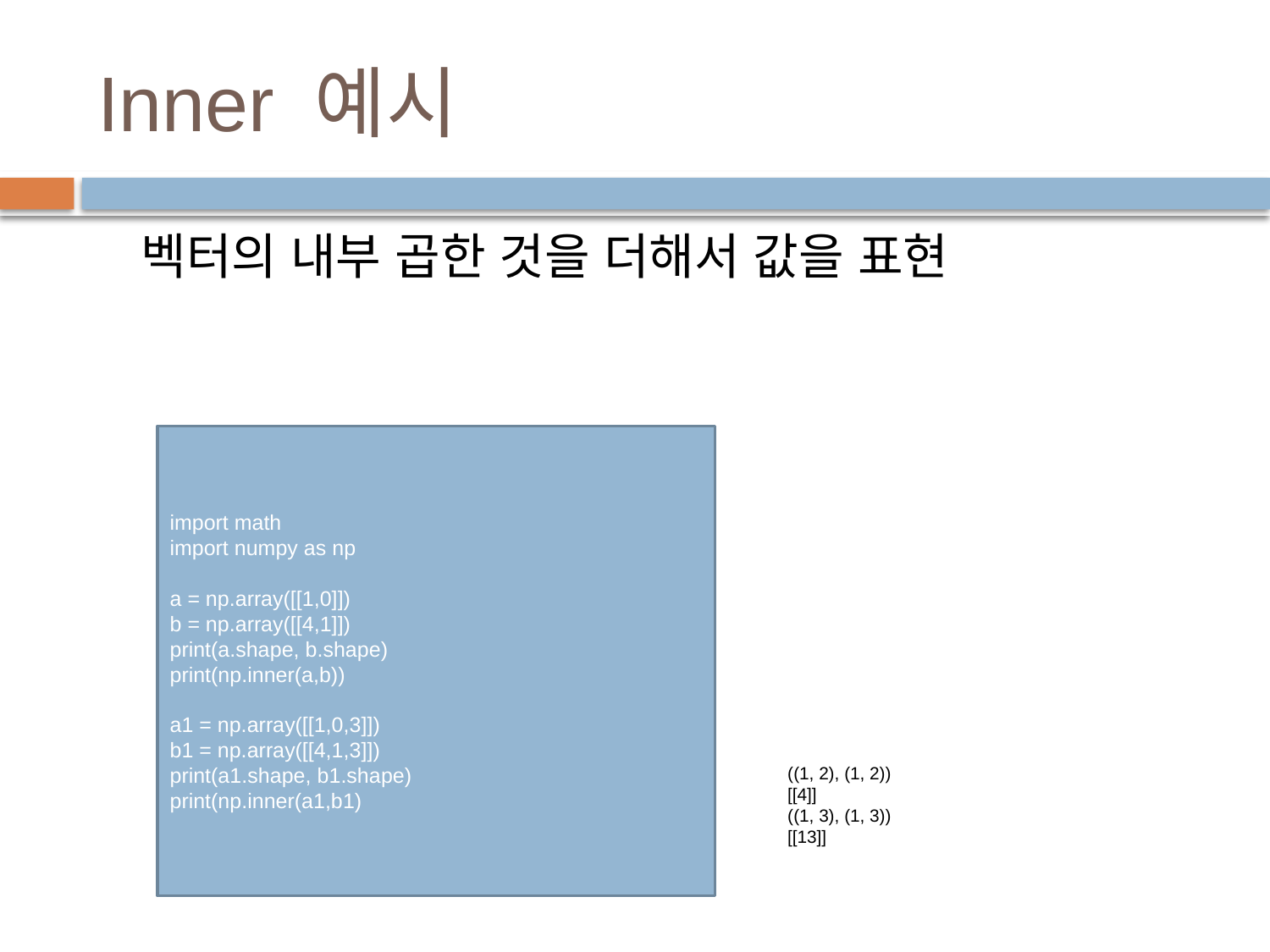

# Inner 예시
벡터의 내부 곱한 것을 더해서 값을 표현
import math
import numpy as np

a = np.array([[1,0]])
b = np.array([[4,1]])
print(a.shape, b.shape)
print(np.inner(a,b))

a1 = np.array([[1,0,3]])
b1 = np.array([[4,1,3]])
print(a1.shape, b1.shape)
print(np.inner(a1,b1)
((1, 2), (1, 2))
[[4]]
((1, 3), (1, 3))
[[13]]